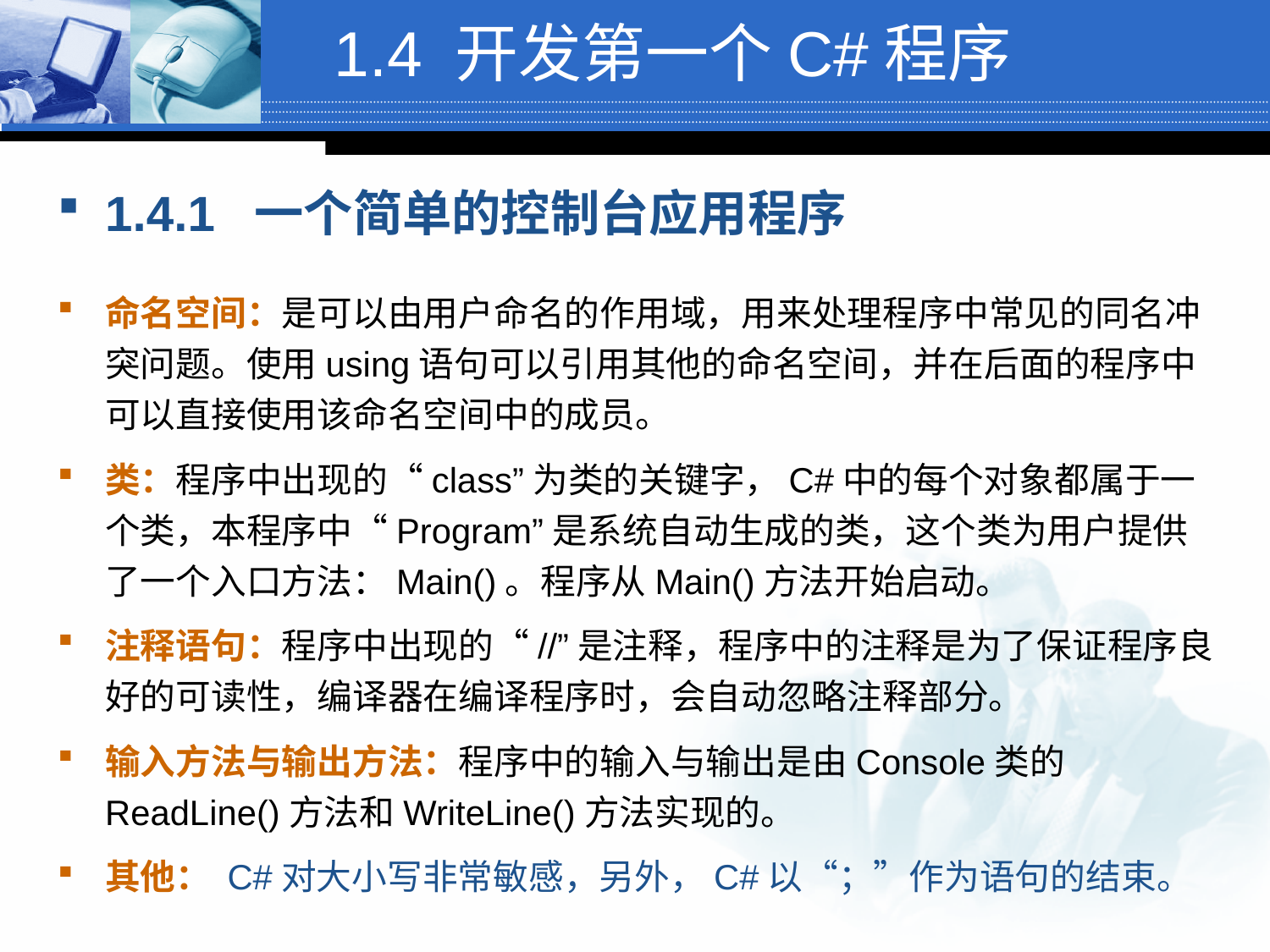

1.4 开发第一个C#程序
1.4.1  一个简单的控制台应用程序
命名空间：是可以由用户命名的作用域，用来处理程序中常见的同名冲突问题。使用using语句可以引用其他的命名空间，并在后面的程序中可以直接使用该命名空间中的成员。
类：程序中出现的“class”为类的关键字，C#中的每个对象都属于一个类，本程序中“Program”是系统自动生成的类，这个类为用户提供了一个入口方法：Main()。程序从Main()方法开始启动。
注释语句：程序中出现的“//”是注释，程序中的注释是为了保证程序良好的可读性，编译器在编译程序时，会自动忽略注释部分。
输入方法与输出方法：程序中的输入与输出是由Console类的ReadLine()方法和WriteLine()方法实现的。
其他： C#对大小写非常敏感，另外，C#以“；”作为语句的结束。